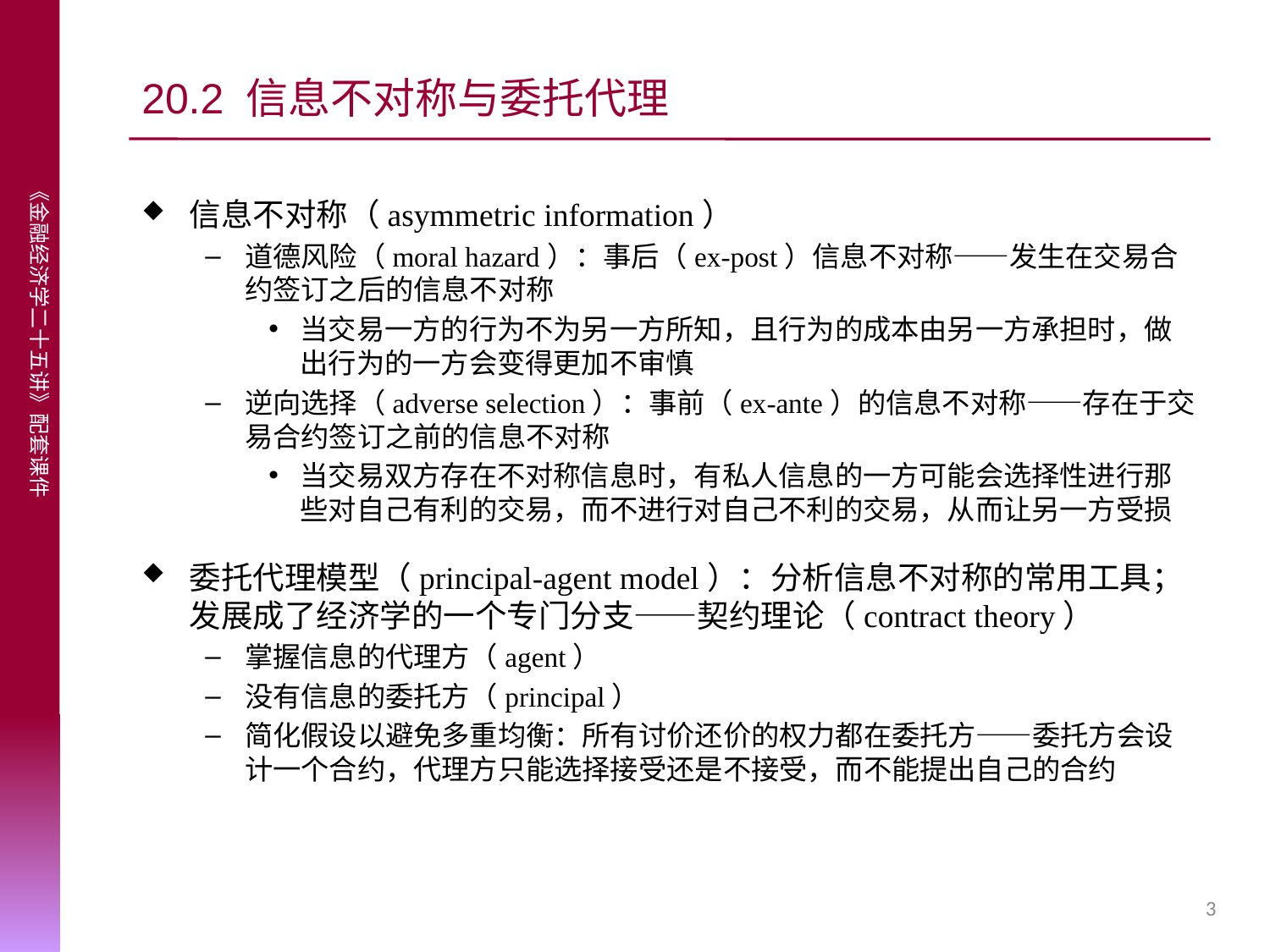

# 20.2 信息不对称与委托代理
信息不对称（asymmetric information）
道德风险（moral hazard）：事后（ex-post）信息不对称——发生在交易合约签订之后的信息不对称
当交易一方的行为不为另一方所知，且行为的成本由另一方承担时，做出行为的一方会变得更加不审慎
逆向选择（adverse selection）：事前（ex-ante）的信息不对称——存在于交易合约签订之前的信息不对称
当交易双方存在不对称信息时，有私人信息的一方可能会选择性进行那些对自己有利的交易，而不进行对自己不利的交易，从而让另一方受损
委托代理模型（principal-agent model）：分析信息不对称的常用工具；发展成了经济学的一个专门分支——契约理论（contract theory）
掌握信息的代理方（agent）
没有信息的委托方（principal）
简化假设以避免多重均衡：所有讨价还价的权力都在委托方——委托方会设计一个合约，代理方只能选择接受还是不接受，而不能提出自己的合约
3